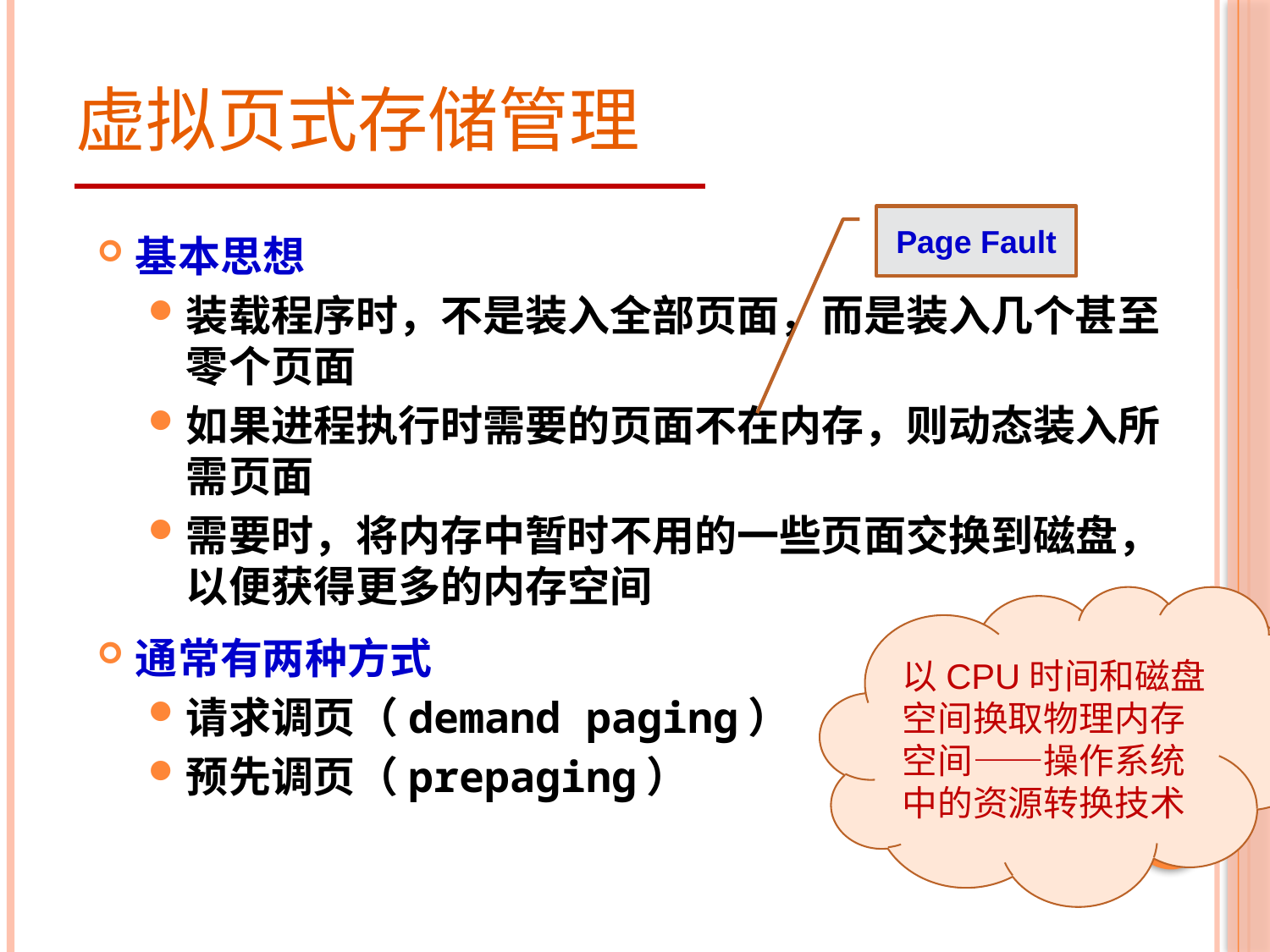

# 虚拟页式存储管理
Page Fault
基本思想
装载程序时，不是装入全部页面，而是装入几个甚至零个页面
如果进程执行时需要的页面不在内存，则动态装入所需页面
需要时，将内存中暂时不用的一些页面交换到磁盘，以便获得更多的内存空间
通常有两种方式
请求调页（demand paging）
预先调页（prepaging）

以CPU时间和磁盘空间换取物理内存空间——操作系统中的资源转换技术